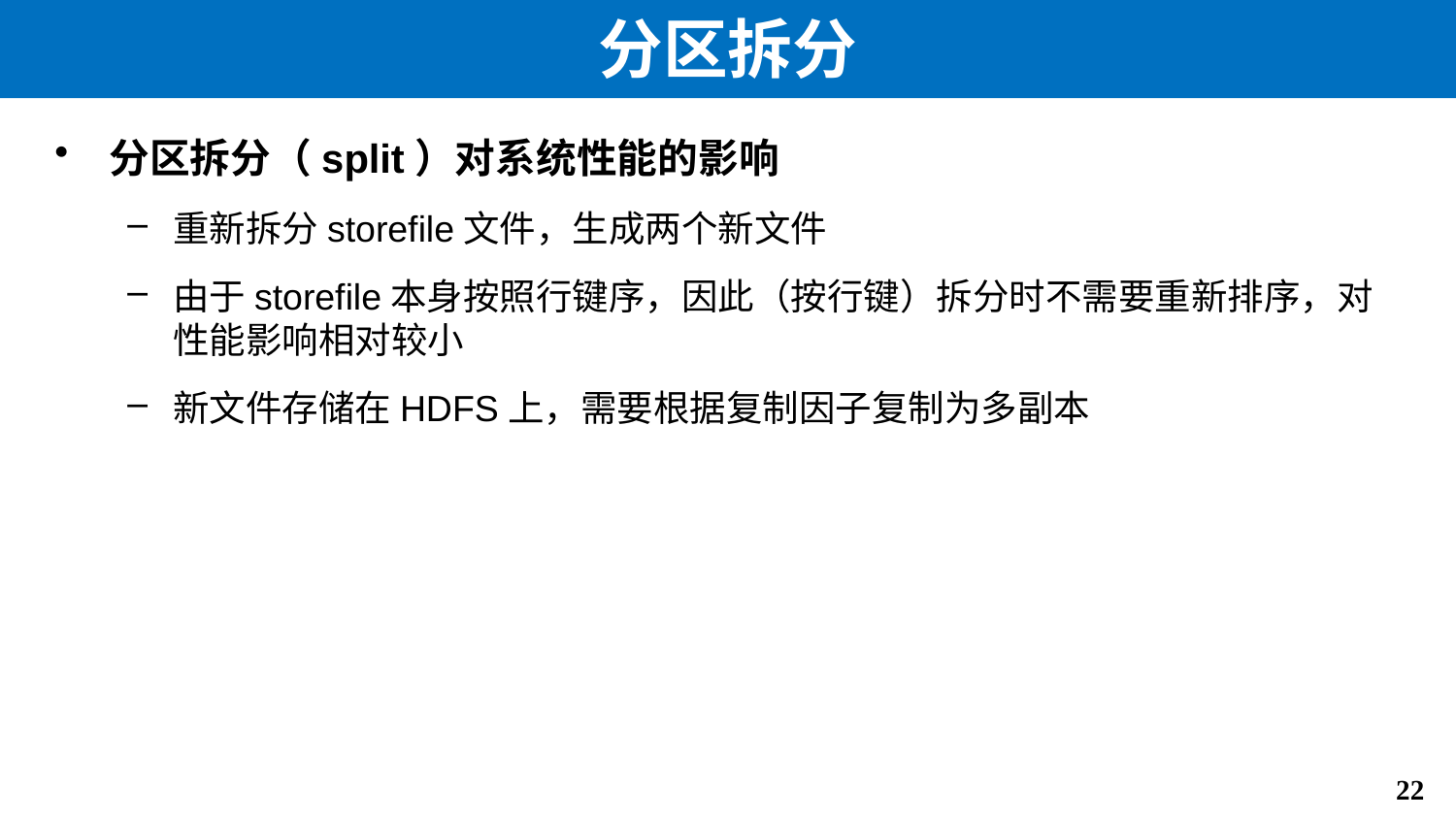

# 分区拆分
分区拆分（split）对系统性能的影响
重新拆分storefile文件，生成两个新文件
由于storefile本身按照行键序，因此（按行键）拆分时不需要重新排序，对性能影响相对较小
新文件存储在HDFS上，需要根据复制因子复制为多副本